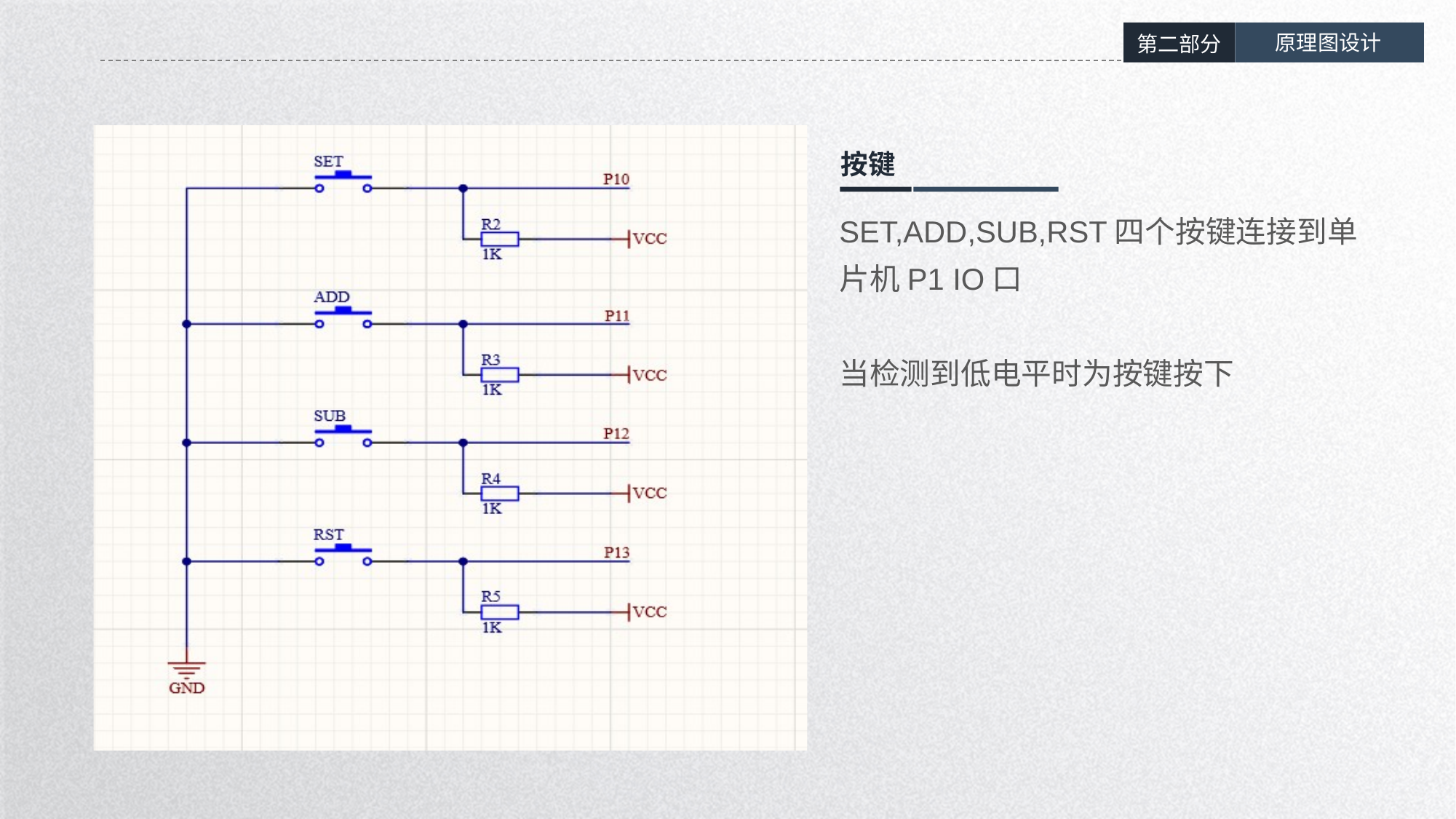

原理图设计
第二部分

按键

SET,ADD,SUB,RST四个按键连接到单片机P1 IO口

当检测到低电平时为按键按下
延时符